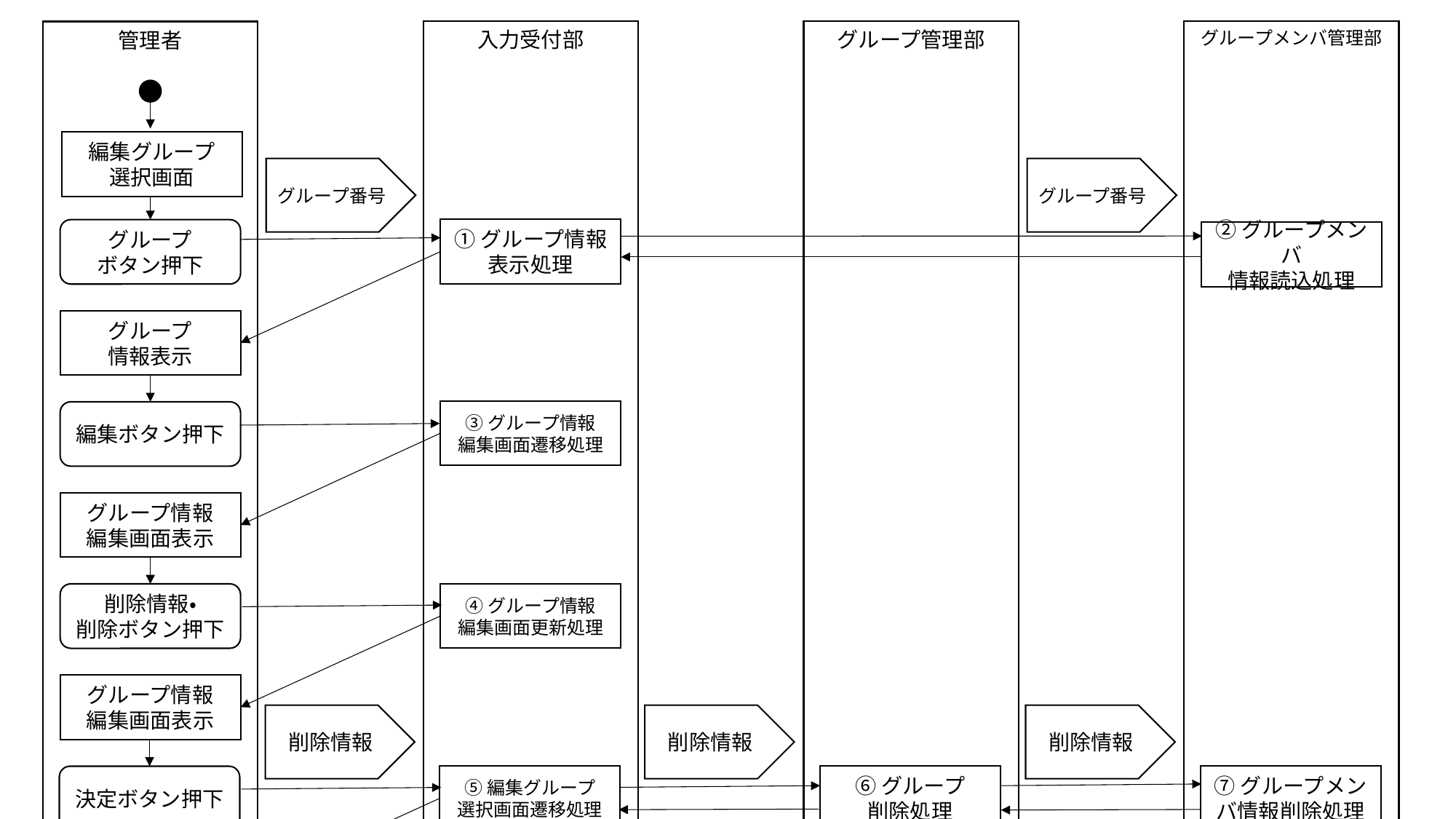

入力受付部
グループ管理部
グループメンバ管理部
管理者

編集グループ
選択画面
グループ番号
グループ番号
①グループ情報
表示処理
グループ
ボタン押下
②グループメンバ
情報読込処理
グループ
情報表示
③グループ情報
編集画面遷移処理
編集ボタン押下
グループ情報
編集画面表示
④グループ情報
編集画面更新処理
削除情報・
削除ボタン押下
グループ情報
編集画面表示
削除情報
削除情報
削除情報
⑤編集グループ
選択画面遷移処理
⑥グループ
削除処理
⑦グループメンバ情報削除処理
決定ボタン押下
編集グループ
選択画面表示